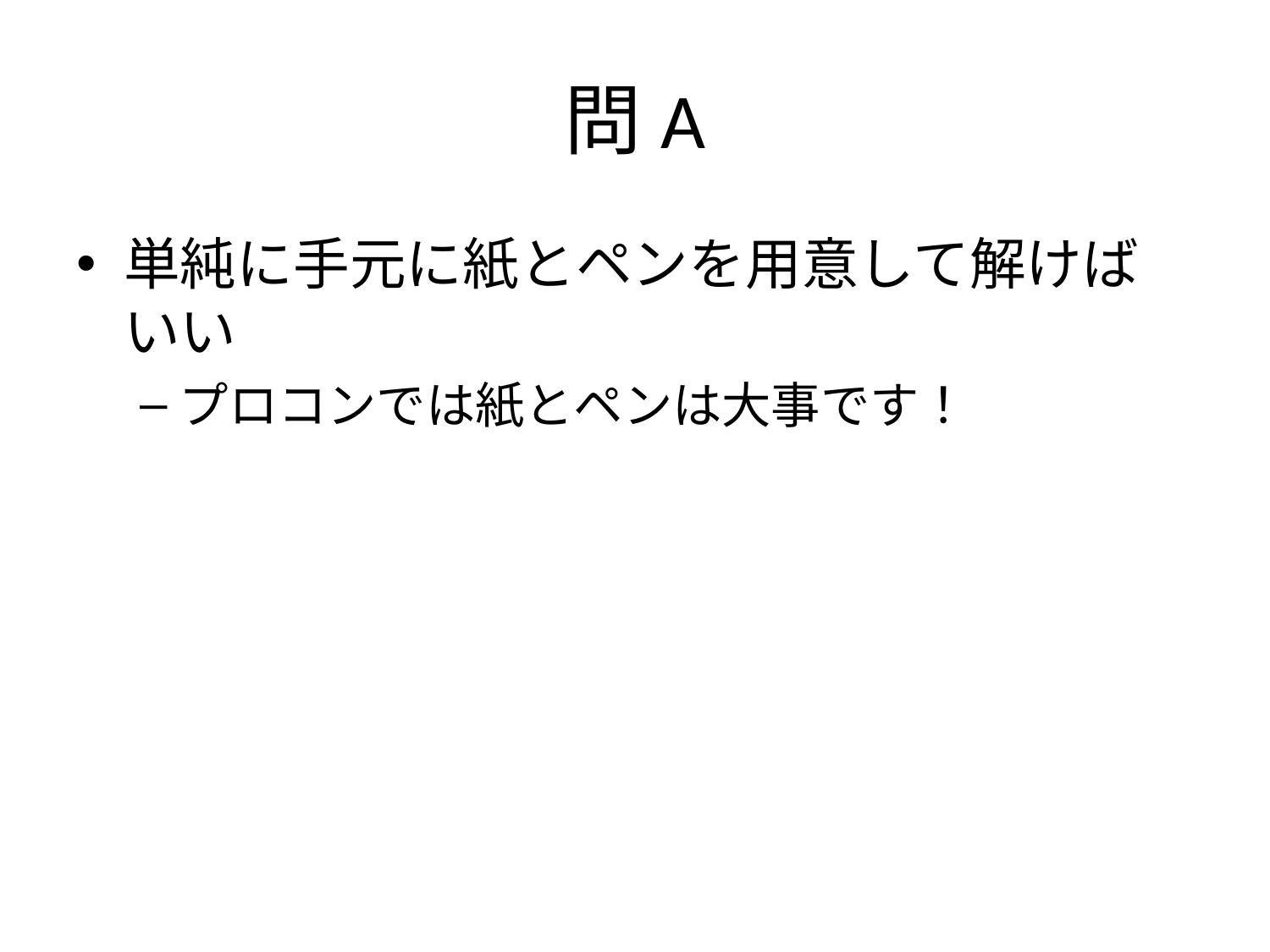

# 問A
単純に手元に紙とペンを用意して解けばいい
プロコンでは紙とペンは大事です！